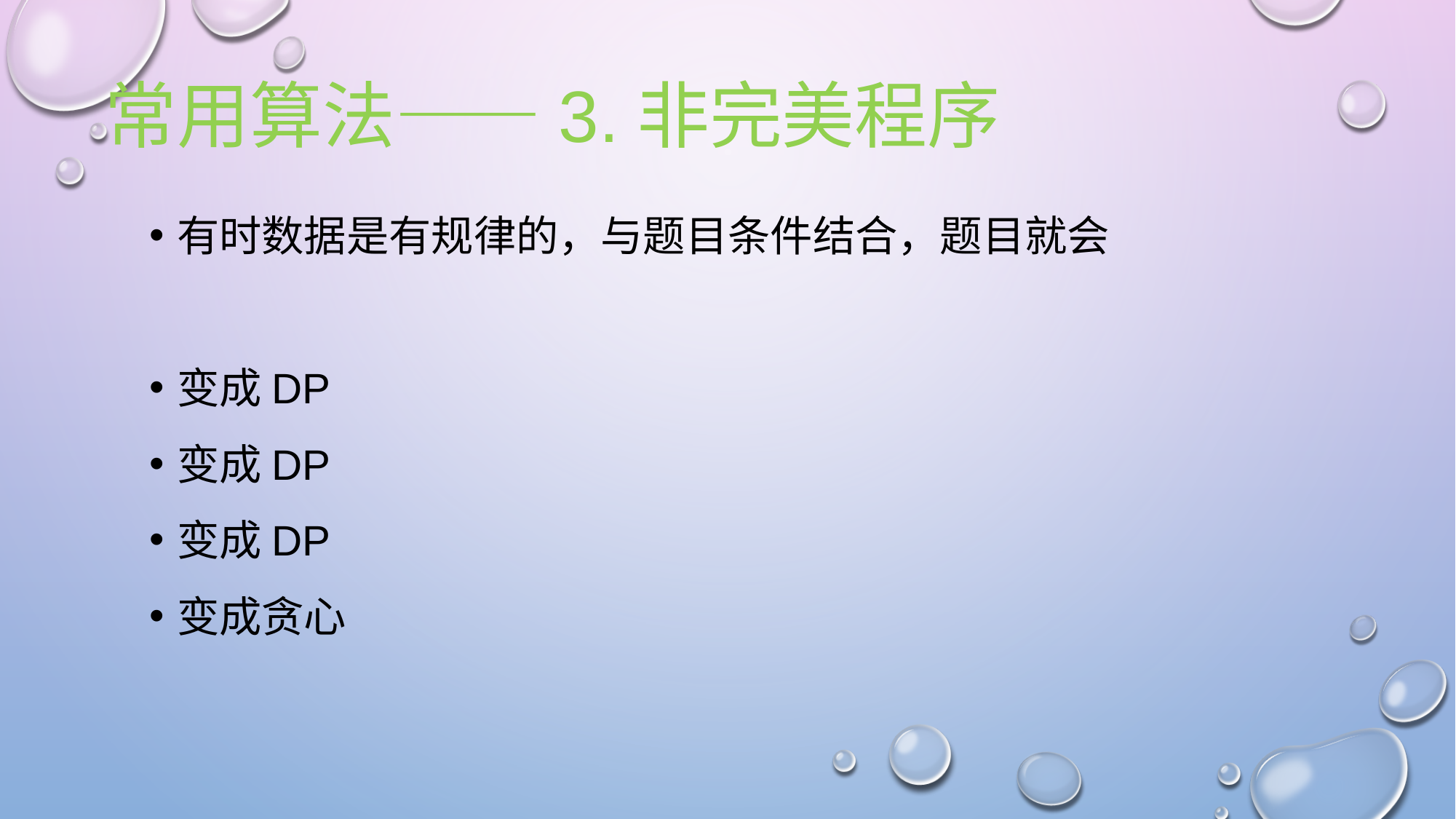

# 常用算法——3.非完美程序
有时数据是有规律的，与题目条件结合，题目就会

变成DP
变成DP
变成DP
变成贪心